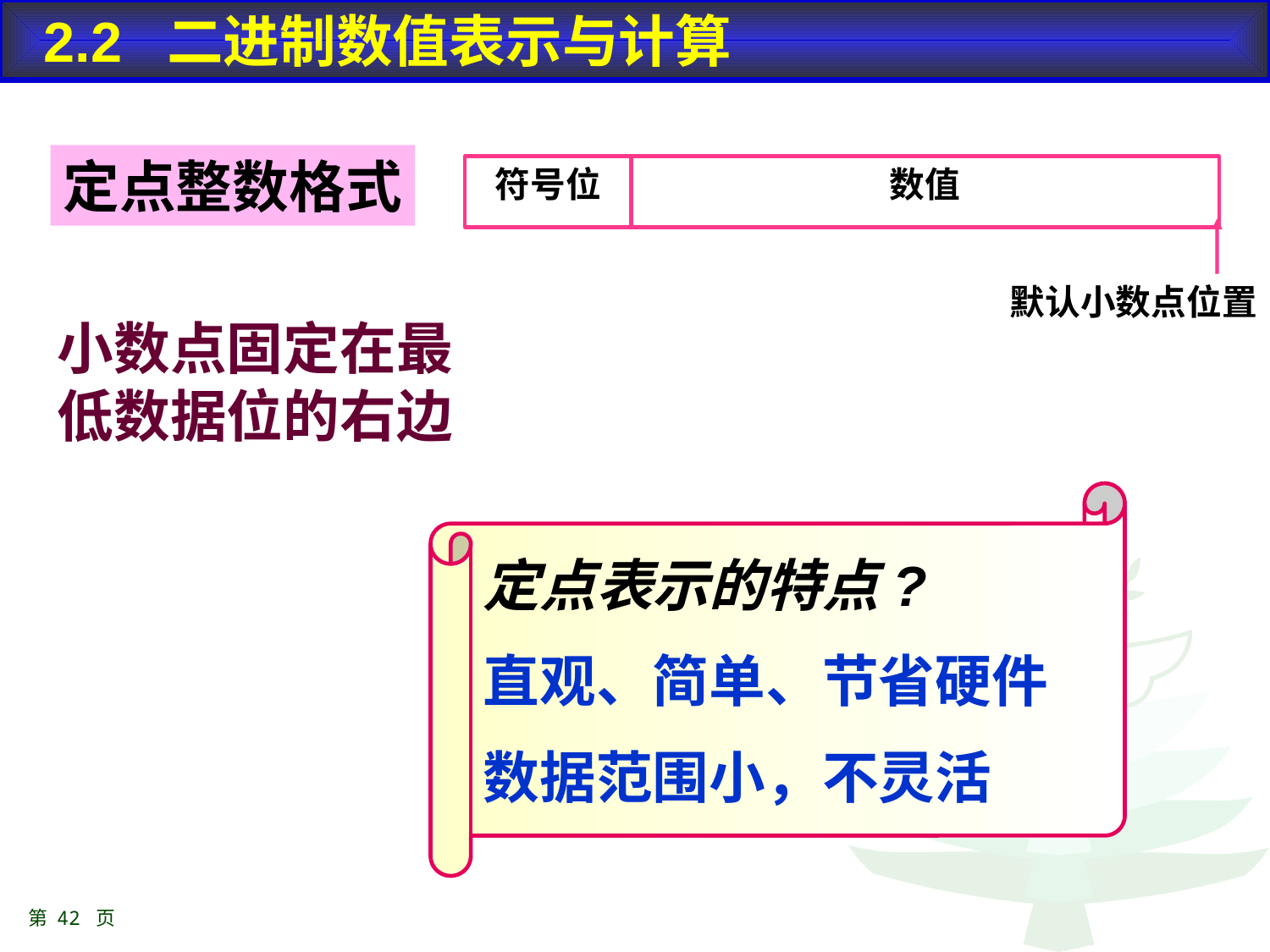

2.2  二进制数值表示与计算

定点整数格式
符号位
数值

默认小数点位置
小数点固定在最低数据位的右边
定点表示的特点?
直观、简单、节省硬件
数据范围小，不灵活